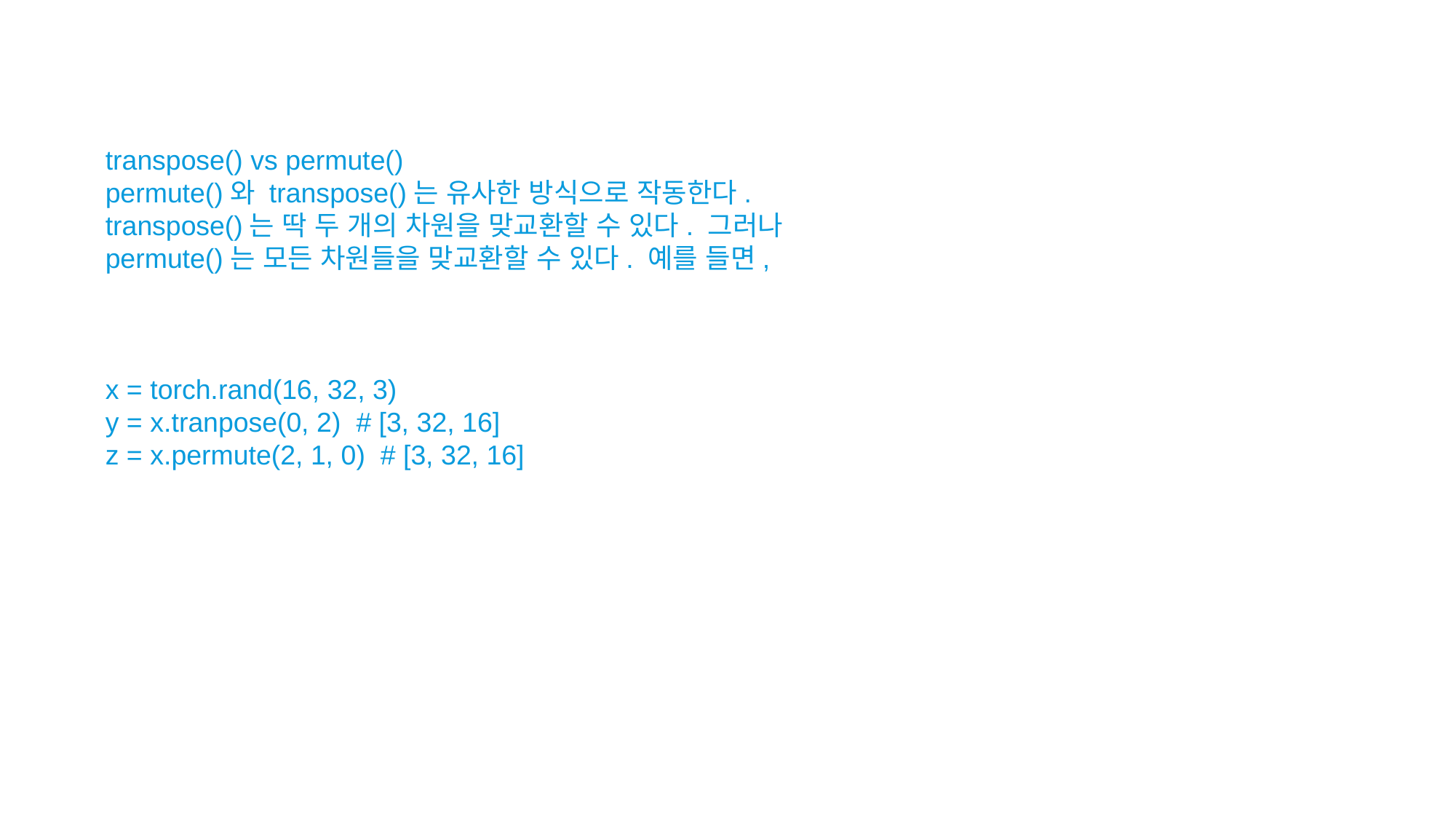

transpose() vs permute()
permute()와 transpose()는 유사한 방식으로 작동한다. transpose()는 딱 두 개의 차원을 맞교환할 수 있다. 그러나 permute()는 모든 차원들을 맞교환할 수 있다. 예를 들면,

x = torch.rand(16, 32, 3)
y = x.tranpose(0, 2)  # [3, 32, 16]
z = x.permute(2, 1, 0)  # [3, 32, 16]